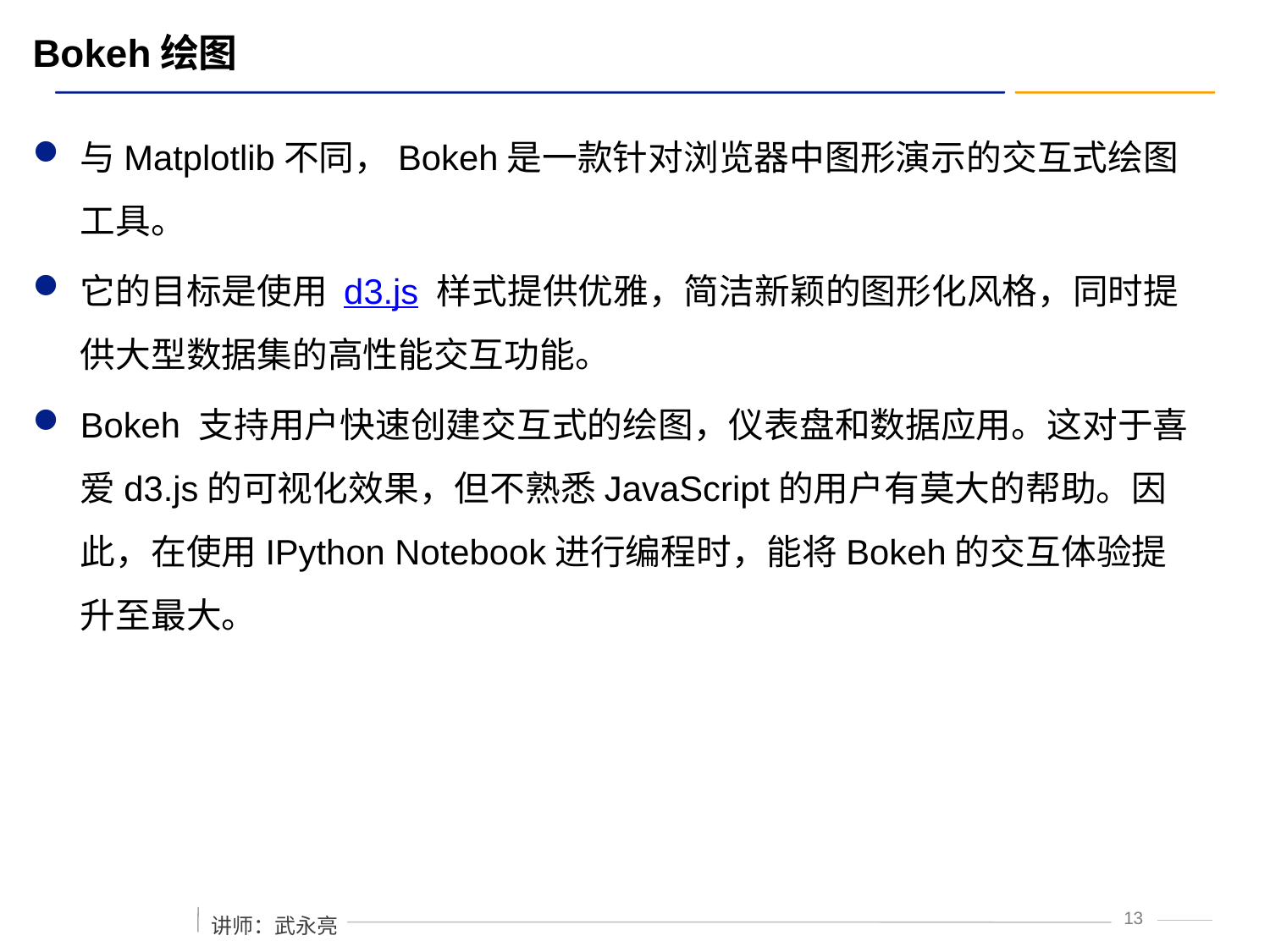

# Bokeh绘图
与Matplotlib不同，Bokeh是一款针对浏览器中图形演示的交互式绘图工具。
它的目标是使用 d3.js 样式提供优雅，简洁新颖的图形化风格，同时提供大型数据集的高性能交互功能。
Bokeh 支持用户快速创建交互式的绘图，仪表盘和数据应用。这对于喜爱d3.js的可视化效果，但不熟悉JavaScript的用户有莫大的帮助。因此，在使用IPython Notebook进行编程时，能将Bokeh的交互体验提升至最大。